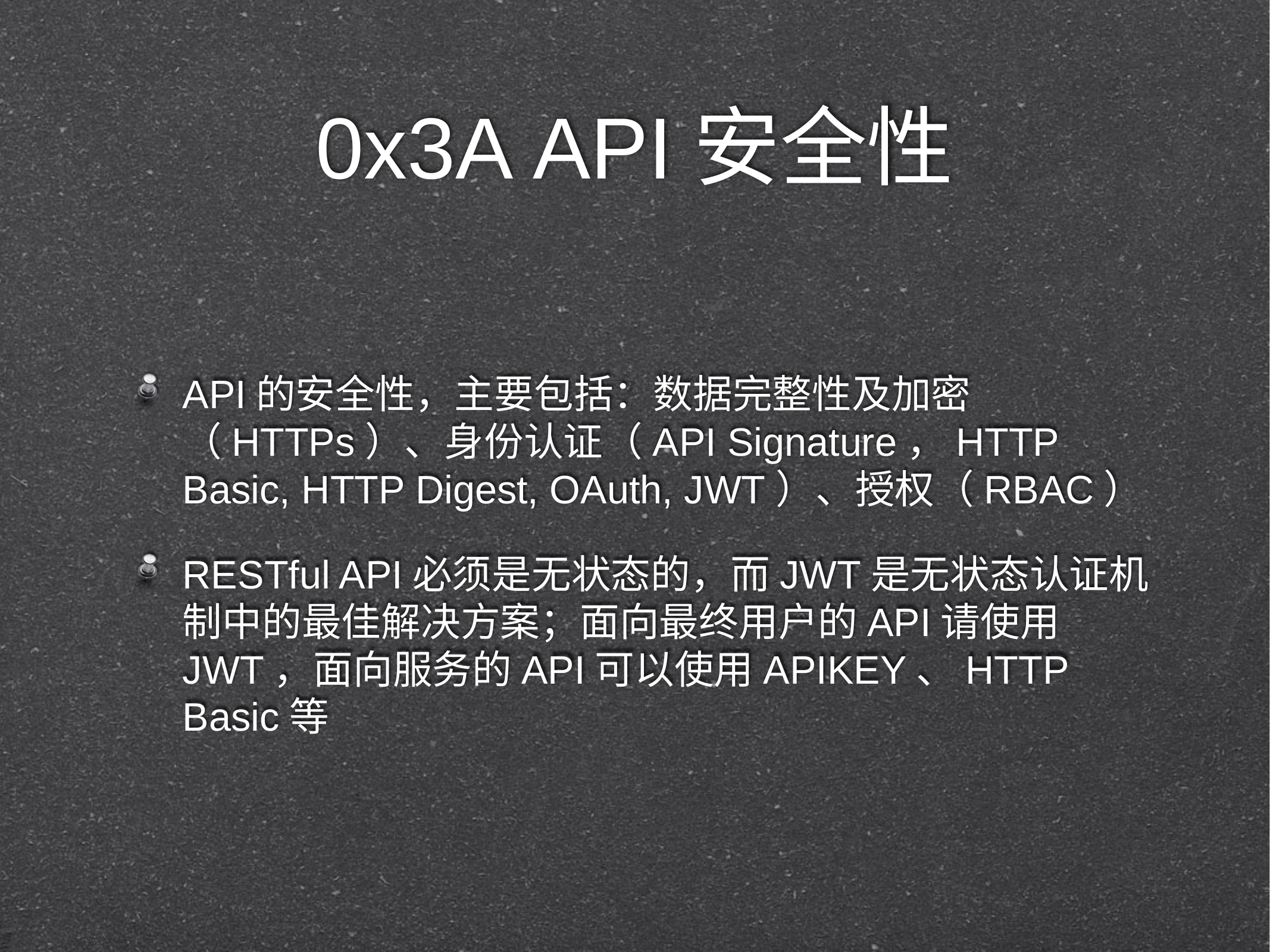

# 0x3A API安全性
API的安全性，主要包括：数据完整性及加密（HTTPs）、身份认证（API Signature，HTTP Basic, HTTP Digest, OAuth, JWT）、授权（RBAC）
RESTful API必须是无状态的，而JWT是无状态认证机制中的最佳解决方案；面向最终用户的API请使用JWT，面向服务的API可以使用APIKEY、HTTP Basic等